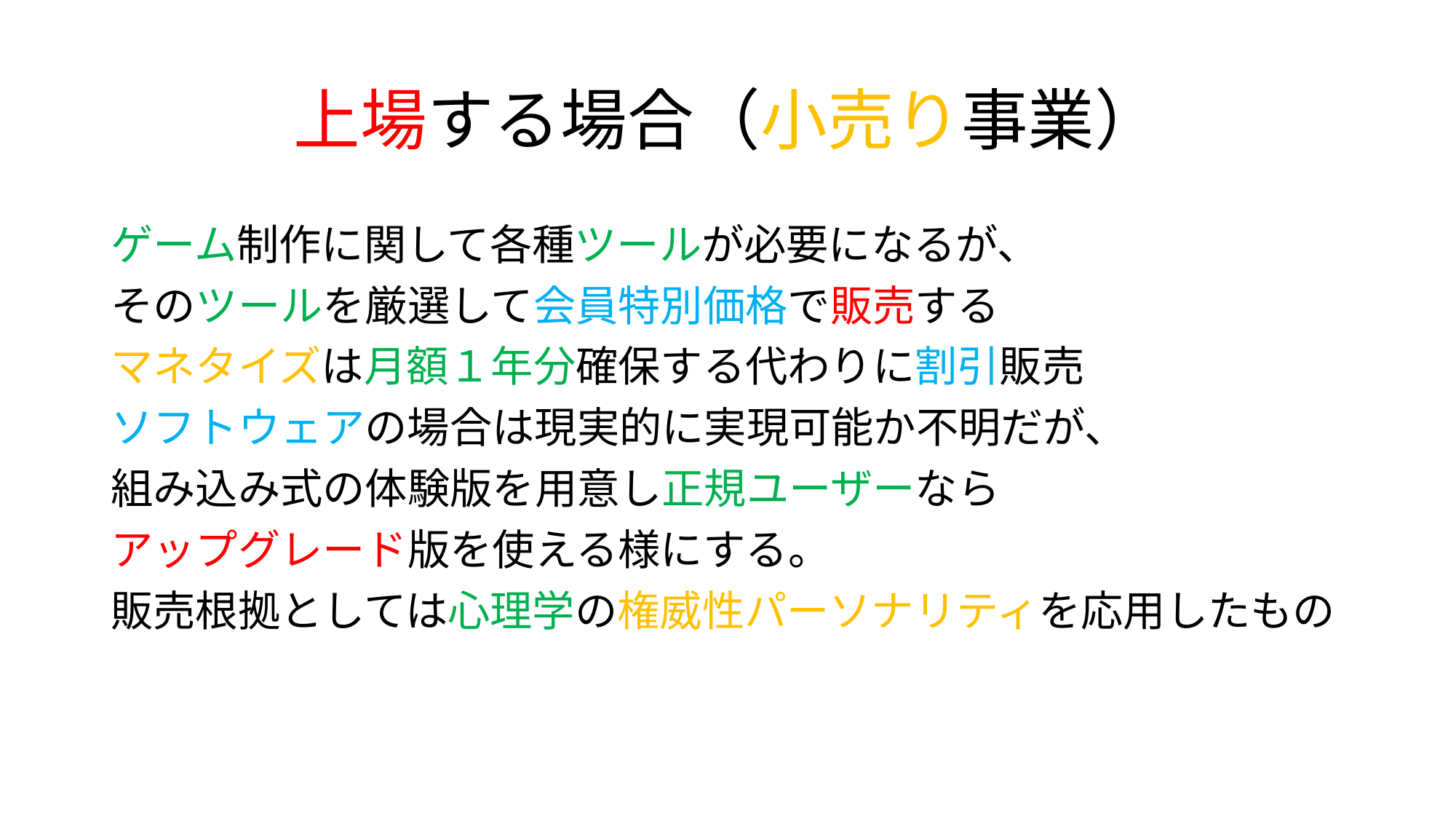

# 上場する場合（小売り事業）
ゲーム制作に関して各種ツールが必要になるが、
そのツールを厳選して会員特別価格で販売する
マネタイズは月額１年分確保する代わりに割引販売
ソフトウェアの場合は現実的に実現可能か不明だが、
組み込み式の体験版を用意し正規ユーザーなら
アップグレード版を使える様にする。
販売根拠としては心理学の権威性パーソナリティを応用したもの